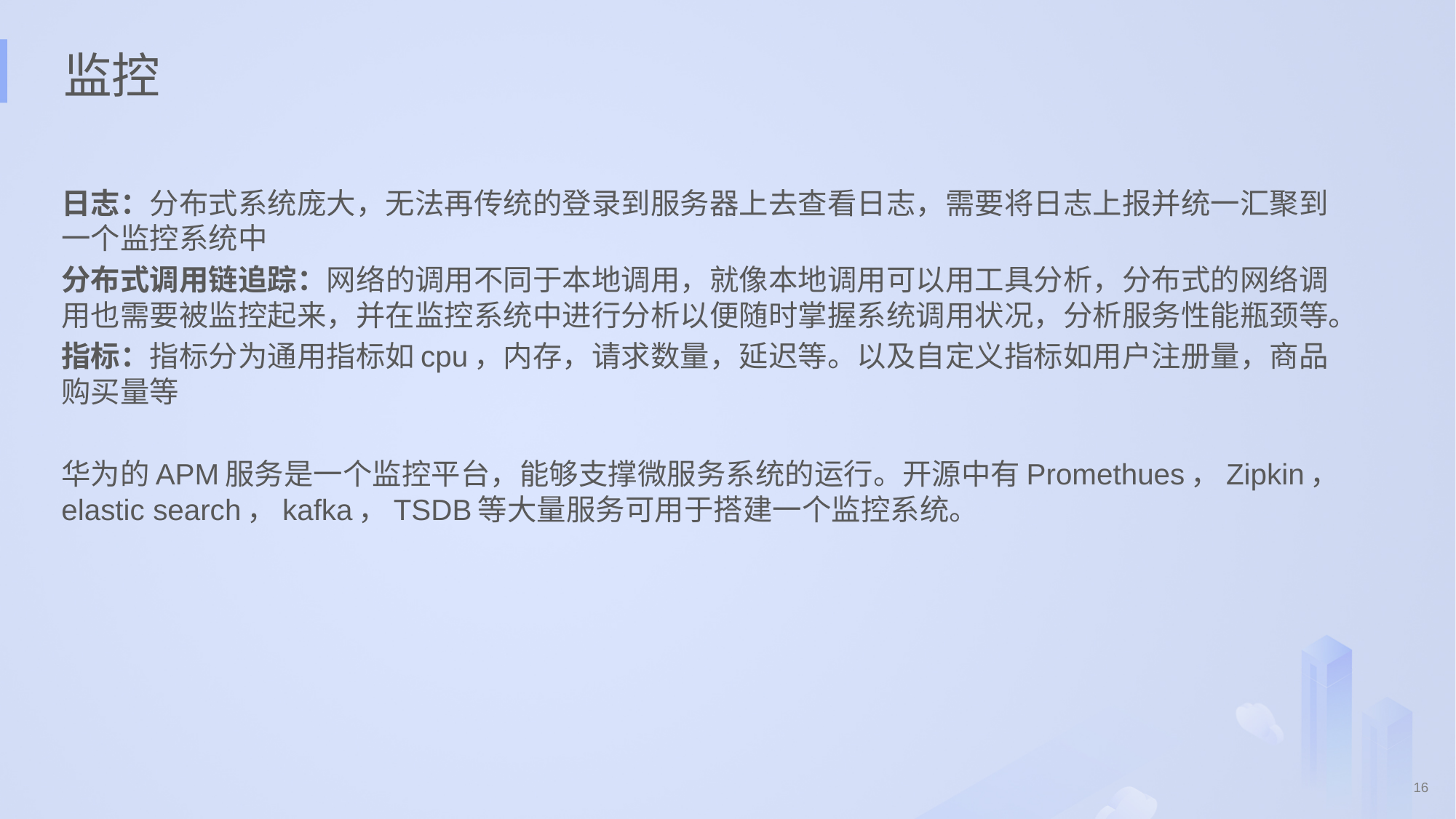

# 监控
日志：分布式系统庞大，无法再传统的登录到服务器上去查看日志，需要将日志上报并统一汇聚到一个监控系统中
分布式调用链追踪：网络的调用不同于本地调用，就像本地调用可以用工具分析，分布式的网络调用也需要被监控起来，并在监控系统中进行分析以便随时掌握系统调用状况，分析服务性能瓶颈等。
指标：指标分为通用指标如cpu，内存，请求数量，延迟等。以及自定义指标如用户注册量，商品购买量等

华为的APM服务是一个监控平台，能够支撑微服务系统的运行。开源中有Promethues，Zipkin，elastic search，kafka，TSDB等大量服务可用于搭建一个监控系统。